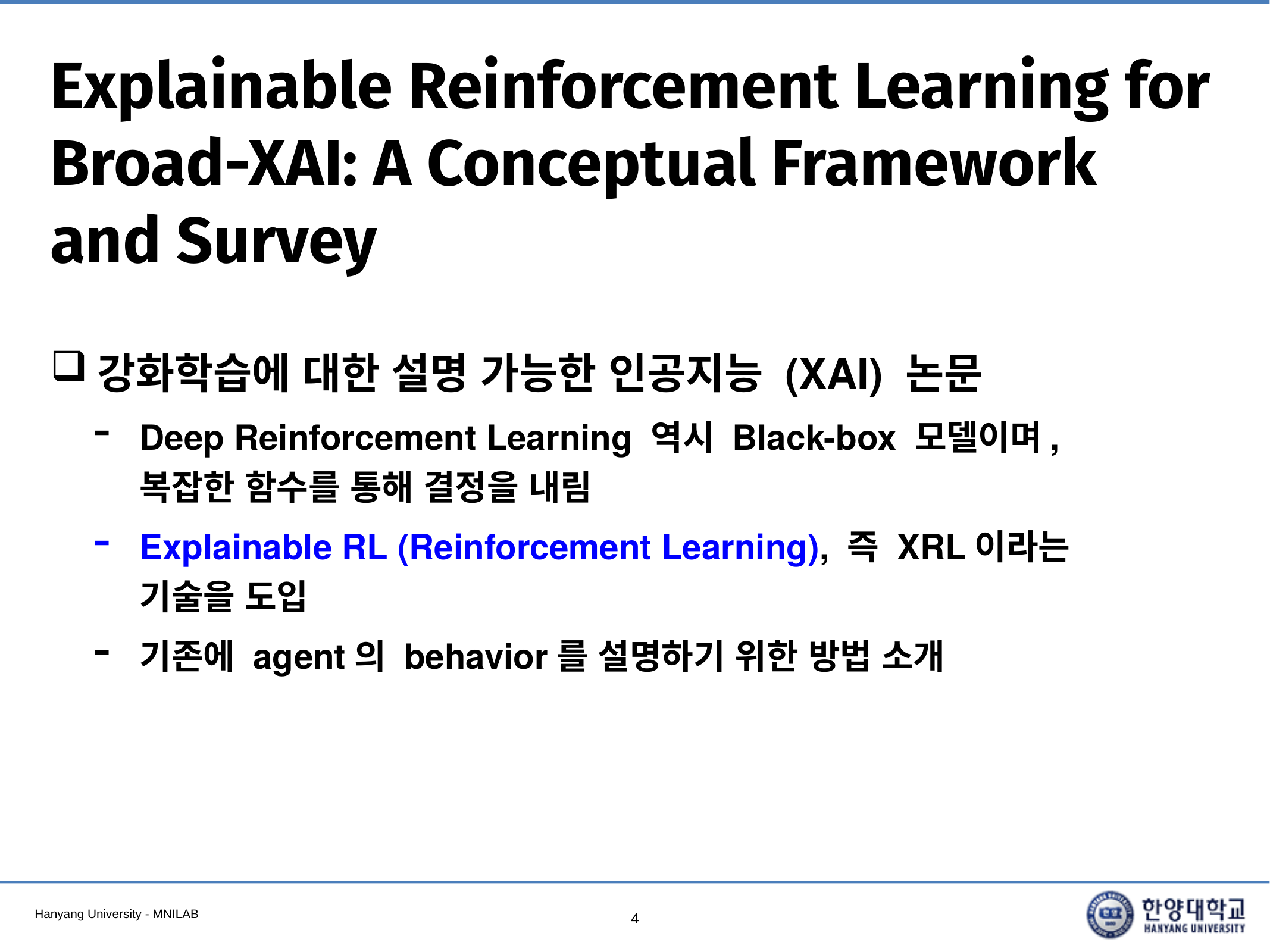

# Explainable Reinforcement Learning for Broad-XAI: A Conceptual Framework and Survey
강화학습에 대한 설명 가능한 인공지능 (XAI) 논문
Deep Reinforcement Learning 역시 Black-box 모델이며, 복잡한 함수를 통해 결정을 내림
Explainable RL (Reinforcement Learning), 즉 XRL이라는 기술을 도입
기존에 agent의 behavior를 설명하기 위한 방법 소개
4